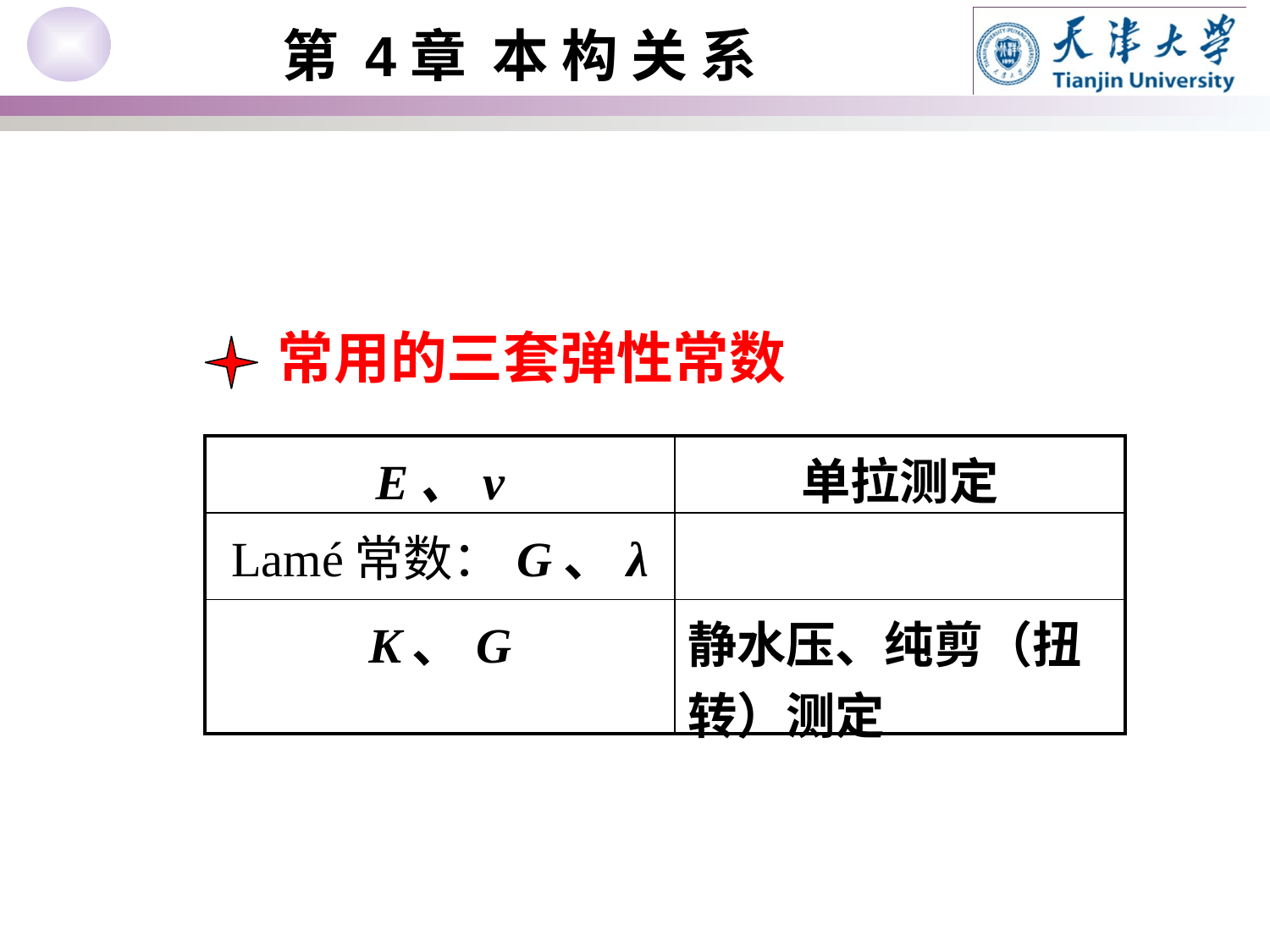

常用的三套弹性常数

| E、ν | 单拉测定 |
| --- | --- |
| Lamé常数：G、λ |  |
| K、G | 静水压、纯剪（扭转）测定 |